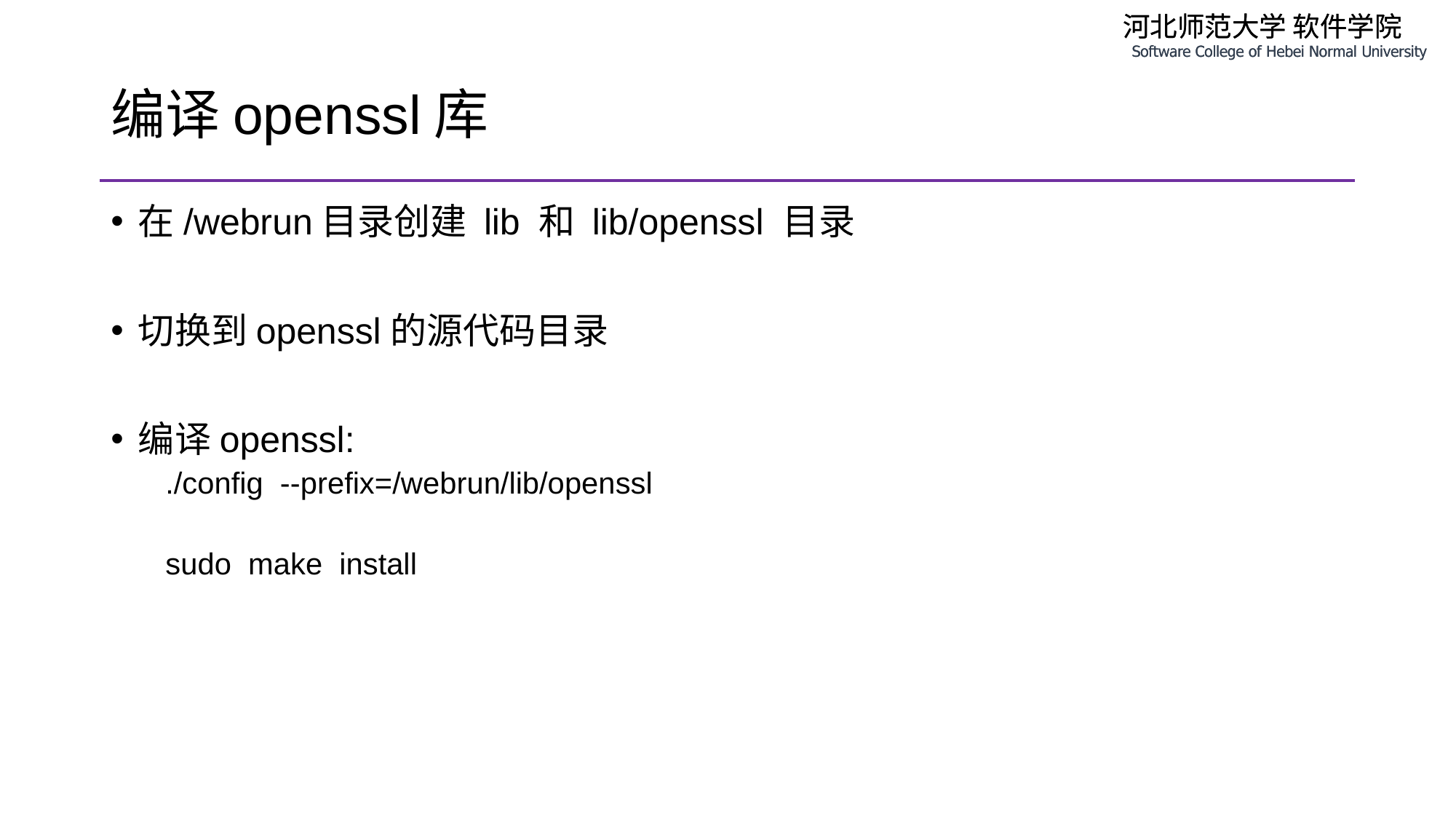

# 编译openssl库
在/webrun目录创建 lib 和 lib/openssl 目录

切换到openssl的源代码目录

编译openssl:
./config  --prefix=/webrun/lib/openssl

sudo  make  install